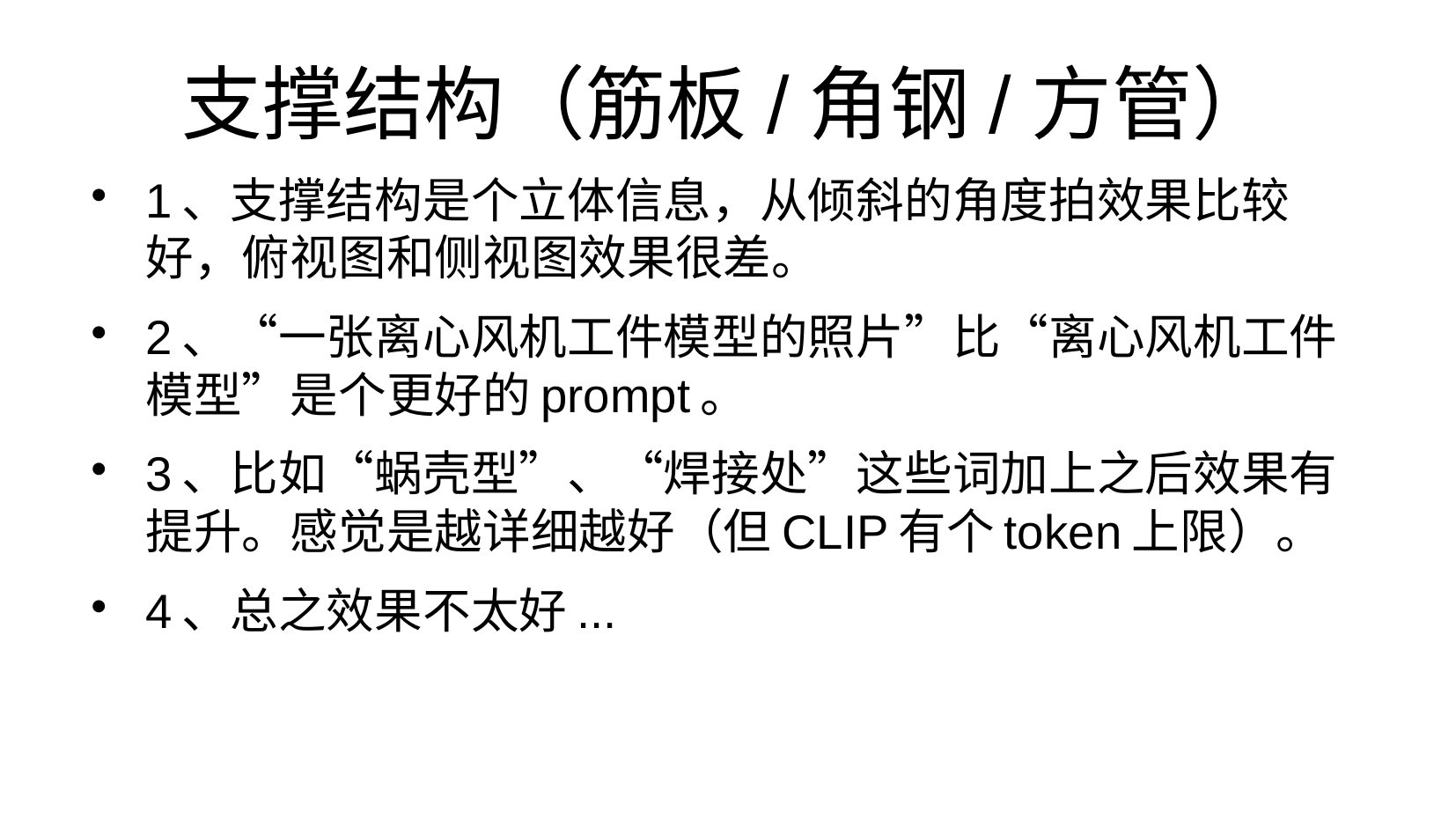

# 支撑结构（筋板/角钢/方管）
1、支撑结构是个立体信息，从倾斜的角度拍效果比较好，俯视图和侧视图效果很差。
2、“一张离心风机工件模型的照片”比“离心风机工件模型”是个更好的prompt。
3、比如“蜗壳型”、“焊接处”这些词加上之后效果有提升。感觉是越详细越好（但CLIP有个token上限）。
4、总之效果不太好...